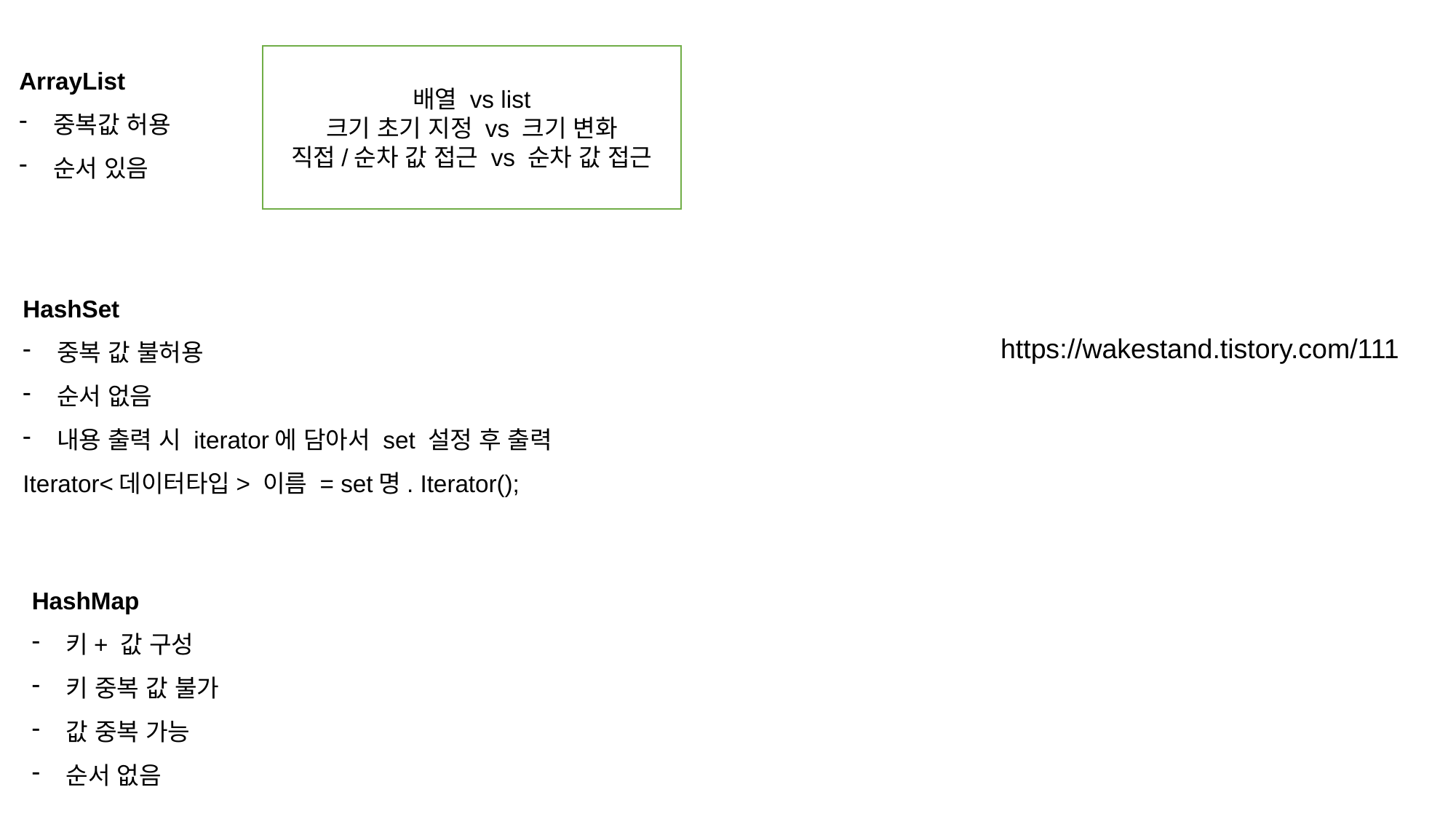

배열 vs list
크기 초기 지정 vs 크기 변화
직접/순차 값 접근 vs 순차 값 접근
ArrayList
중복값 허용
순서 있음
HashSet
중복 값 불허용
순서 없음
내용 출력 시 iterator에 담아서 set 설정 후 출력
Iterator<데이터타입> 이름 = set명. Iterator();
https://wakestand.tistory.com/111
HashMap
키+ 값 구성
키 중복 값 불가
값 중복 가능
순서 없음